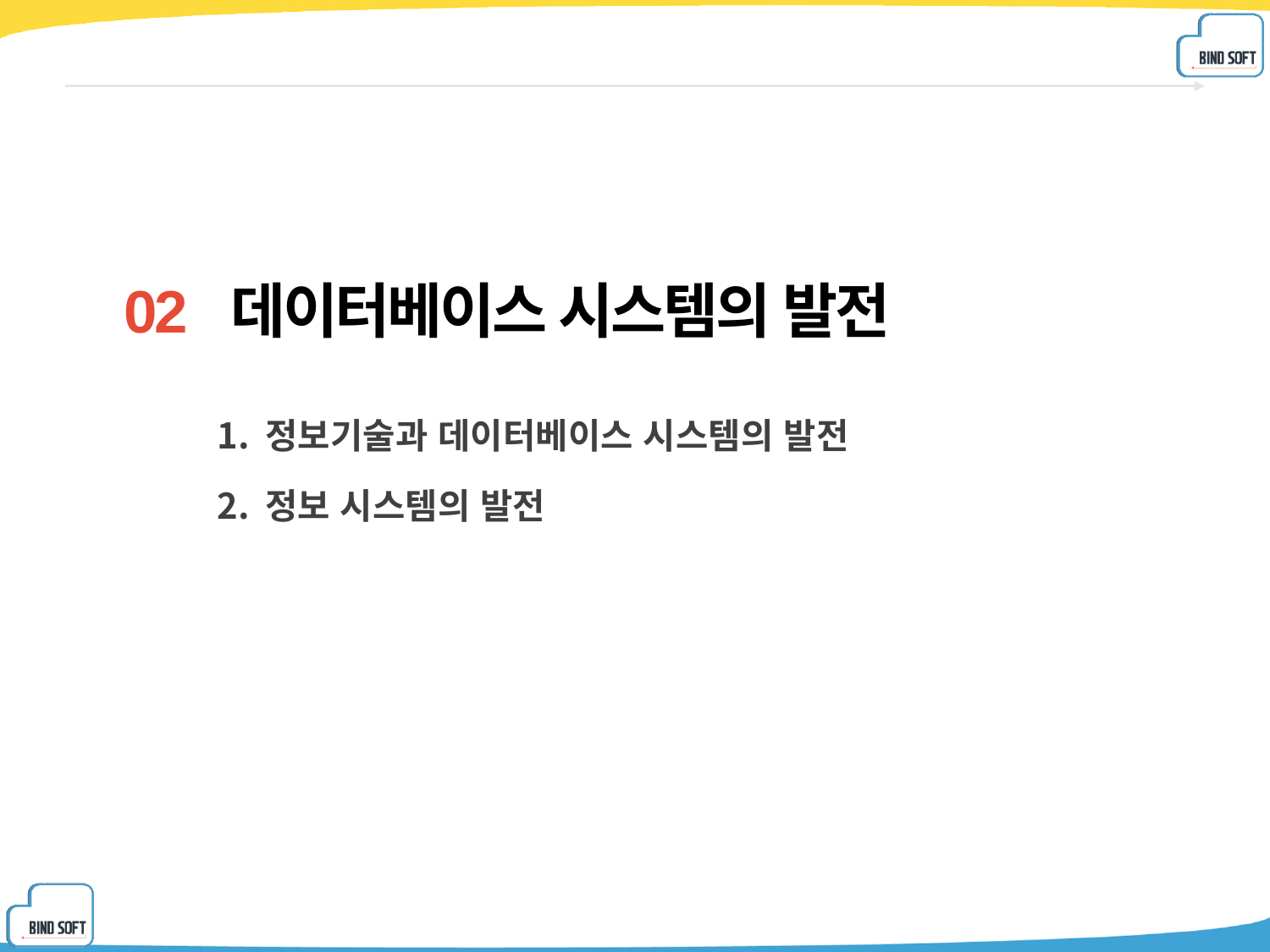

#
02  데이터베이스 시스템의 발전
정보기술과 데이터베이스 시스템의 발전
정보 시스템의 발전